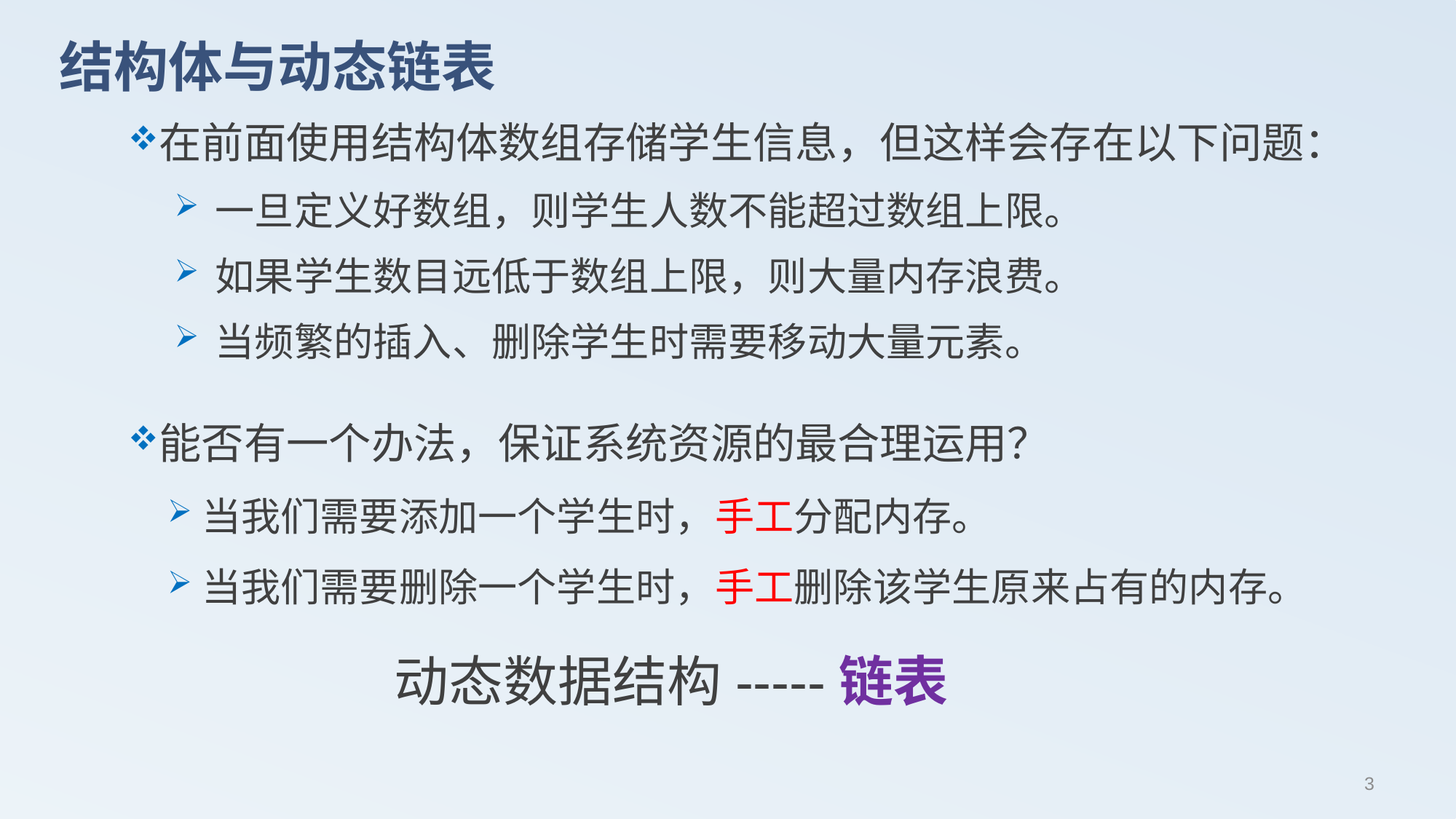

# 结构体与动态链表
在前面使用结构体数组存储学生信息，但这样会存在以下问题：
一旦定义好数组，则学生人数不能超过数组上限。
如果学生数目远低于数组上限，则大量内存浪费。
当频繁的插入、删除学生时需要移动大量元素。
能否有一个办法，保证系统资源的最合理运用？
当我们需要添加一个学生时，手工分配内存。
当我们需要删除一个学生时，手工删除该学生原来占有的内存。
动态数据结构-----链表